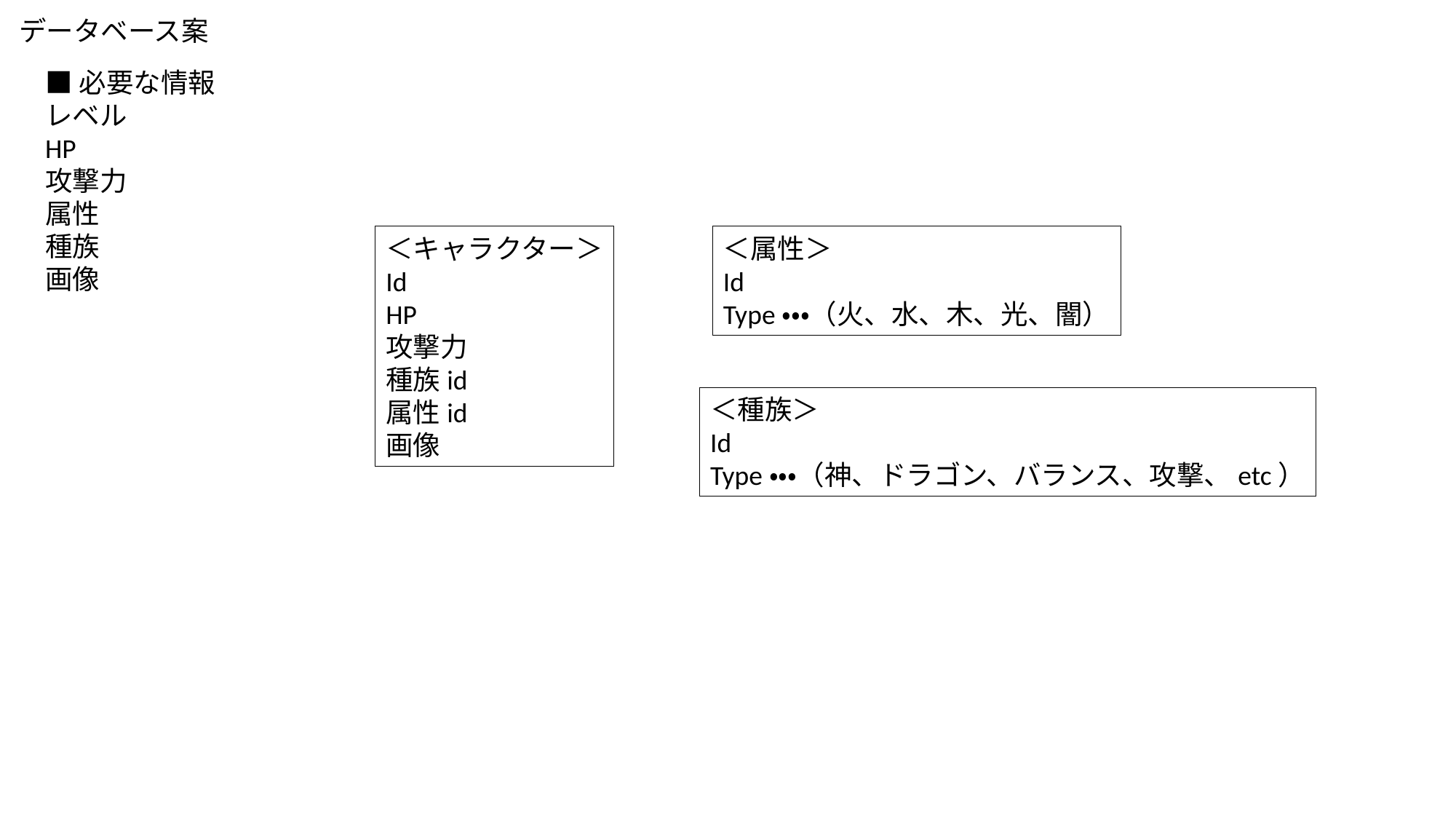

データベース案
■必要な情報
レベル
HP
攻撃力
属性
種族
画像
＜キャラクター＞
Id
HP
攻撃力
種族id
属性id
画像
＜属性＞
Id
Type・・・（火、水、木、光、闇）
＜種族＞
Id
Type・・・（神、ドラゴン、バランス、攻撃、etc）